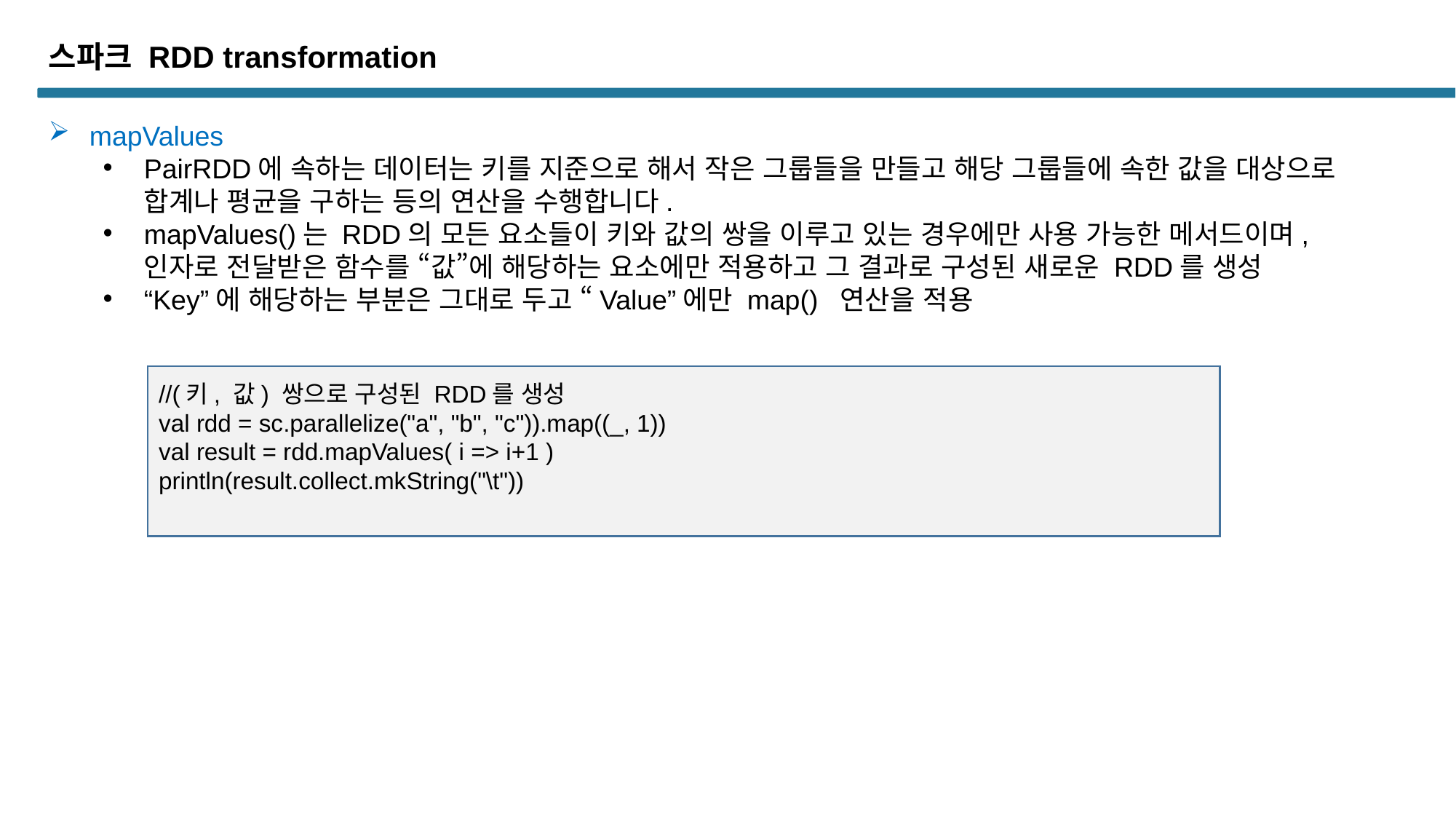

스파크 RDD transformation
mapValues
PairRDD에 속하는 데이터는 키를 지준으로 해서 작은 그룹들을 만들고 해당 그룹들에 속한 값을 대상으로 합계나 평균을 구하는 등의 연산을 수행합니다.
mapValues()는 RDD의 모든 요소들이 키와 값의 쌍을 이루고 있는 경우에만 사용 가능한 메서드이며, 인자로 전달받은 함수를 “값”에 해당하는 요소에만 적용하고 그 결과로 구성된 새로운 RDD를 생성
“Key”에 해당하는 부분은 그대로 두고 “Value”에만 map()  연산을 적용

//(키, 값) 쌍으로 구성된 RDD를 생성
val rdd = sc.parallelize("a", "b", "c")).map((_, 1))
val result = rdd.mapValues( i => i+1 )
println(result.collect.mkString("\t"))